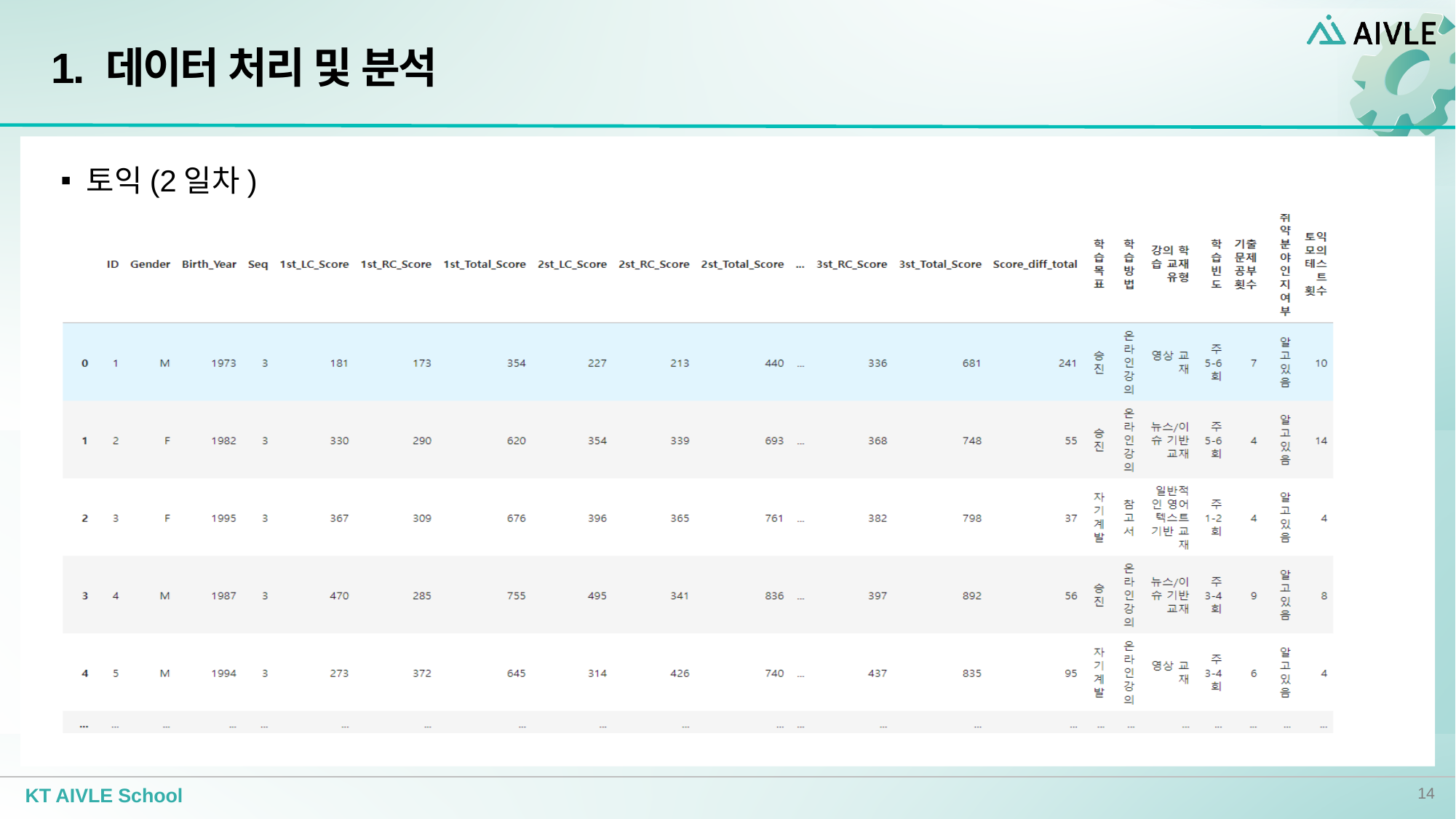

# 1. 데이터 처리 및 분석
토익(2일차)